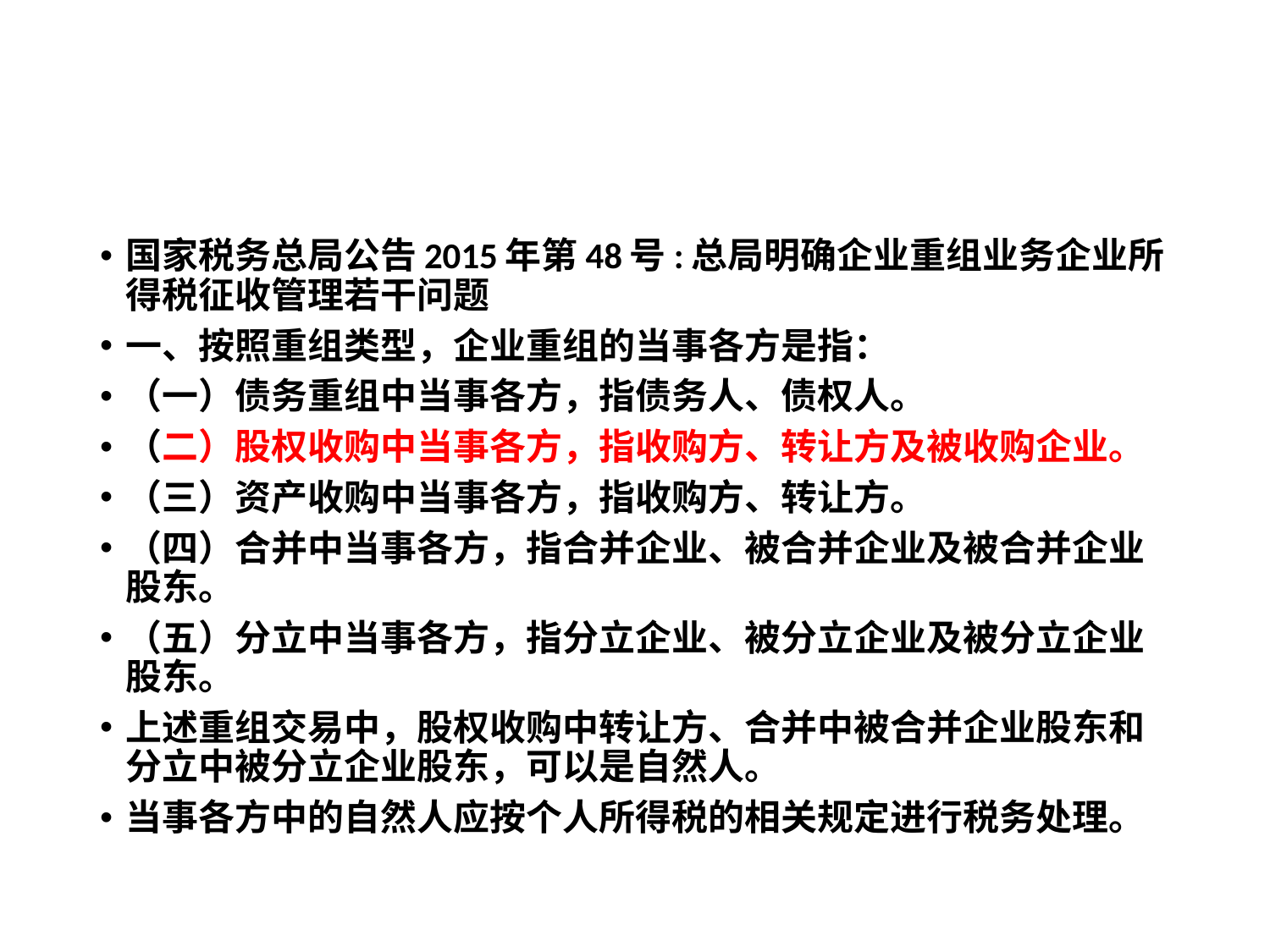

#
国家税务总局公告2015年第48号:总局明确企业重组业务企业所得税征收管理若干问题
一、按照重组类型，企业重组的当事各方是指：
（一）债务重组中当事各方，指债务人、债权人。
（二）股权收购中当事各方，指收购方、转让方及被收购企业。
（三）资产收购中当事各方，指收购方、转让方。
（四）合并中当事各方，指合并企业、被合并企业及被合并企业股东。
（五）分立中当事各方，指分立企业、被分立企业及被分立企业股东。
上述重组交易中，股权收购中转让方、合并中被合并企业股东和分立中被分立企业股东，可以是自然人。
当事各方中的自然人应按个人所得税的相关规定进行税务处理。